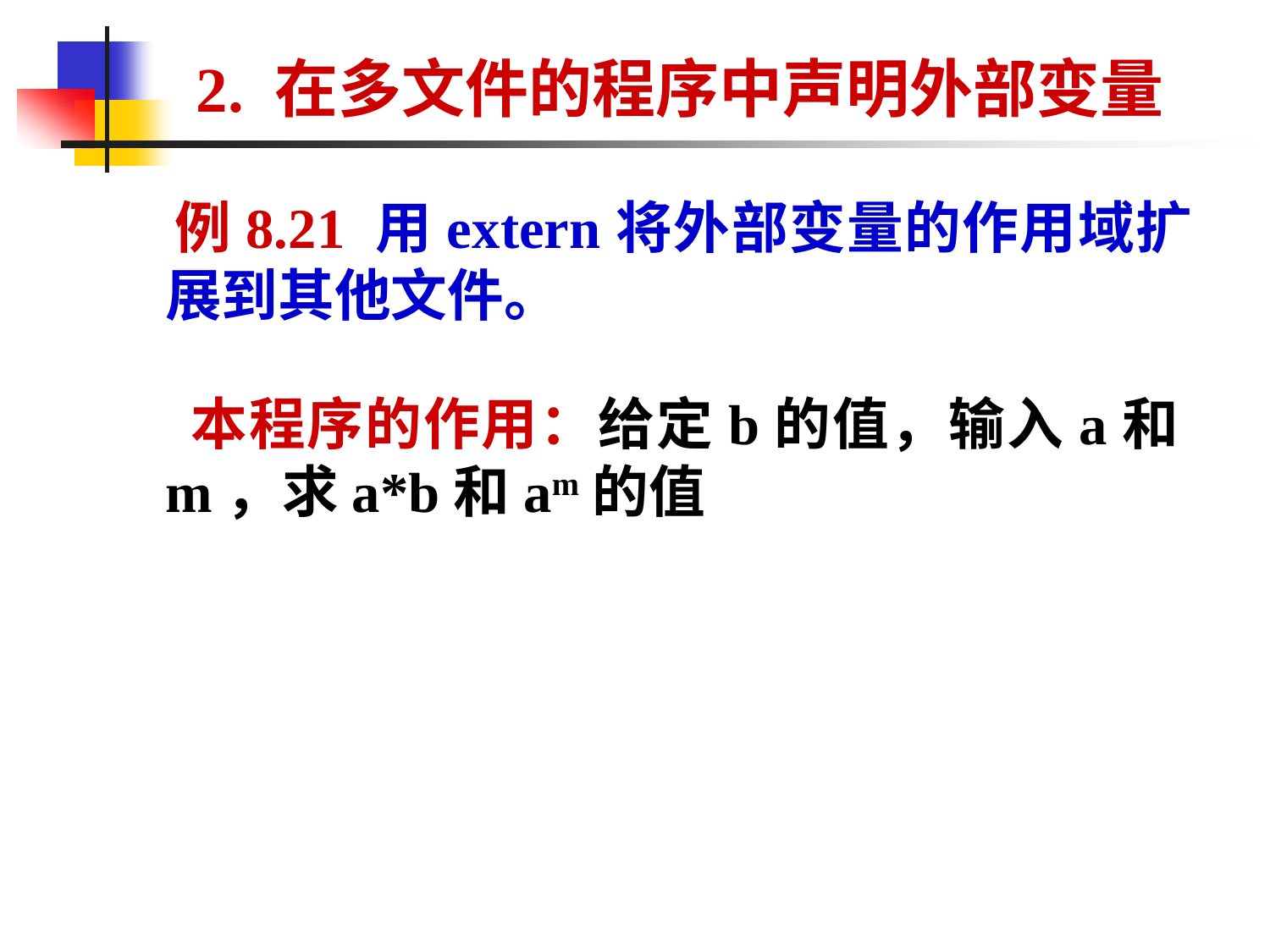

2. 在多文件的程序中声明外部变量
   例8.21 用extern将外部变量的作用域扩展到其他文件。

    本程序的作用：给定b的值，输入a和m，求a*b和am的值